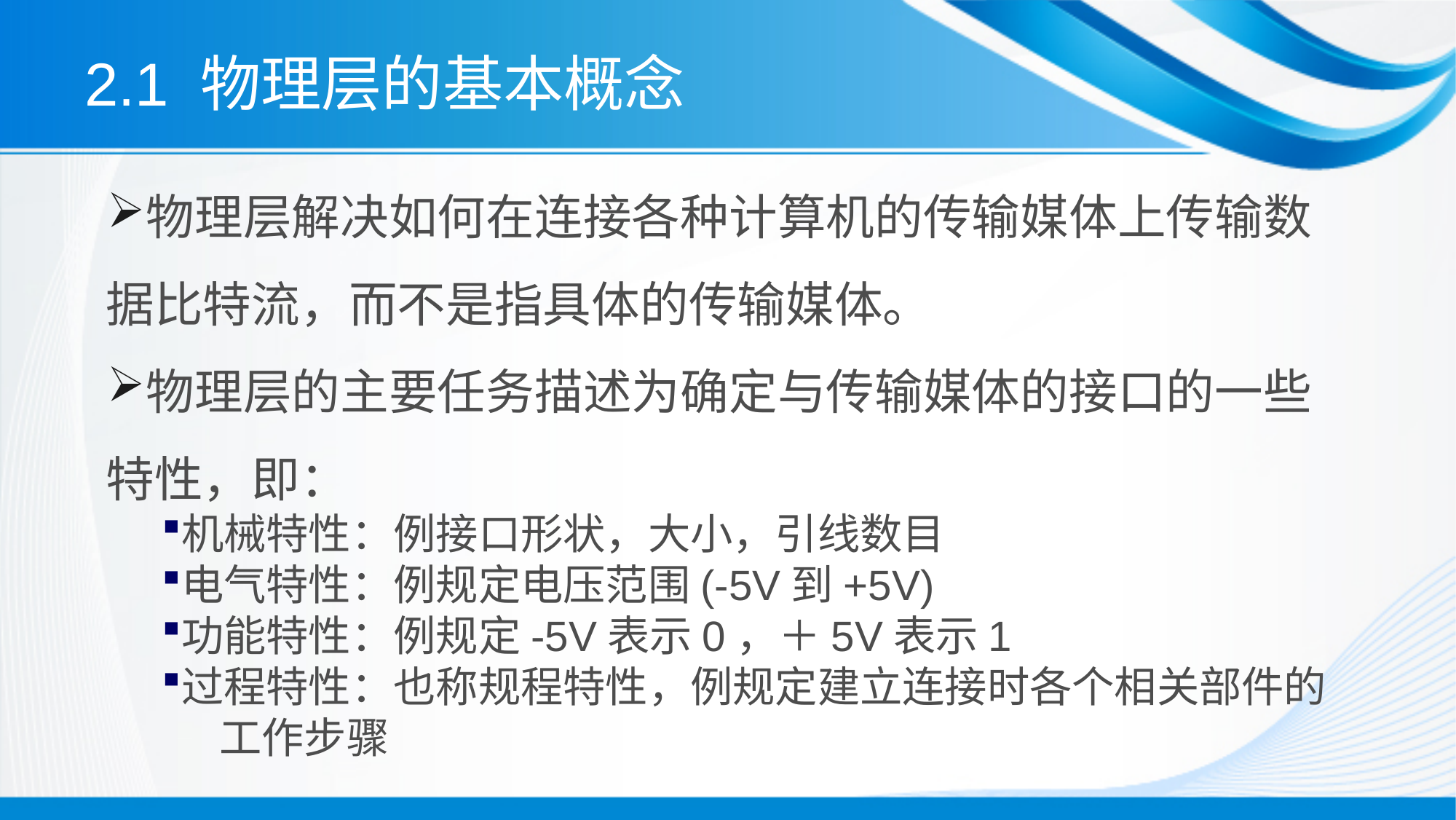

# 2.1 物理层的基本概念
物理层解决如何在连接各种计算机的传输媒体上传输数据比特流，而不是指具体的传输媒体。
物理层的主要任务描述为确定与传输媒体的接口的一些特性，即：
机械特性：例接口形状，大小，引线数目
电气特性：例规定电压范围(-5V到+5V)
功能特性：例规定-5V表示0，＋5V表示1
过程特性：也称规程特性，例规定建立连接时各个相关部件的         工作步骤